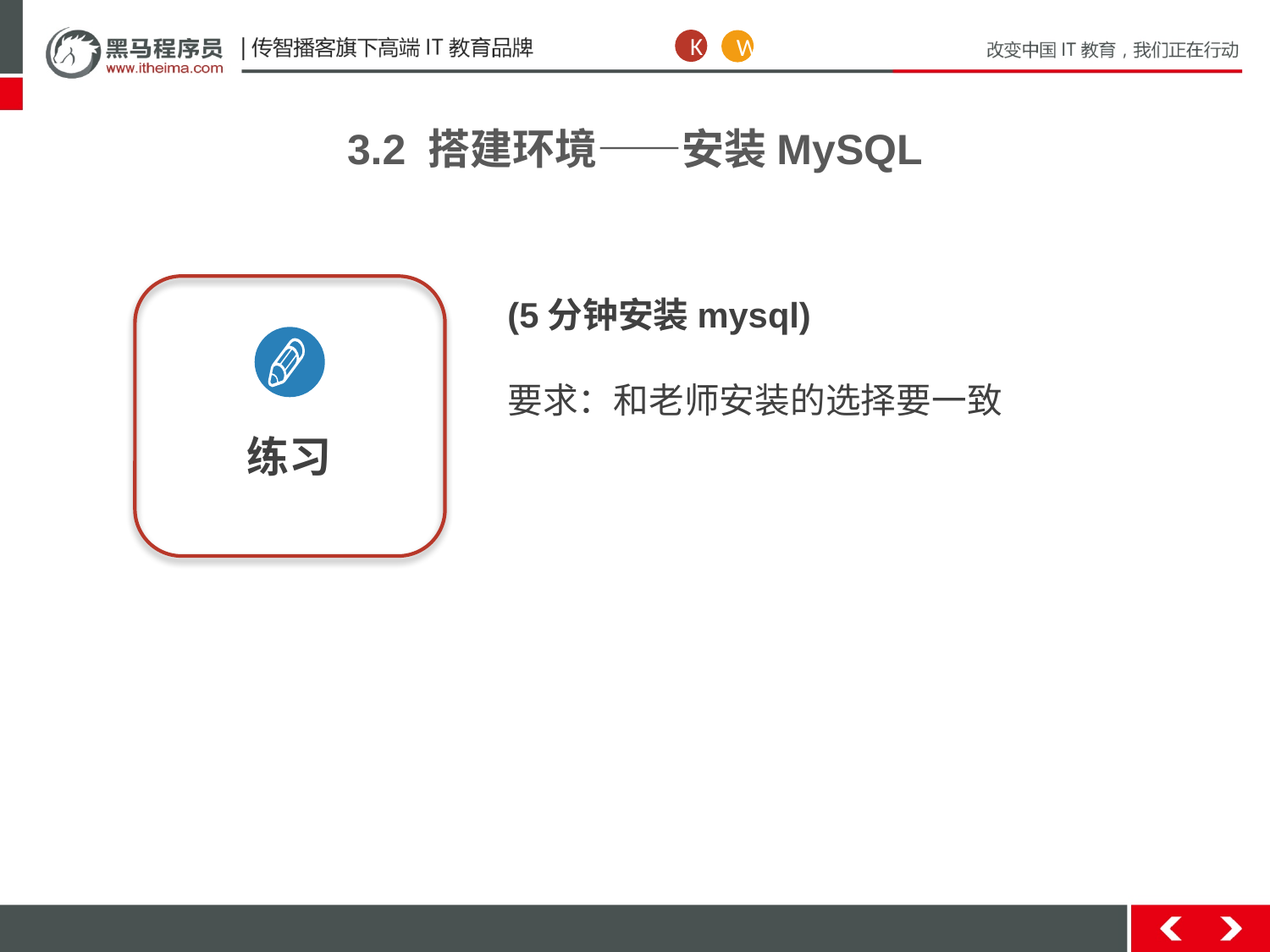

K
W
3.2 搭建环境——安装MySQL

练习
(5分钟安装mysql)

要求：和老师安装的选择要一致